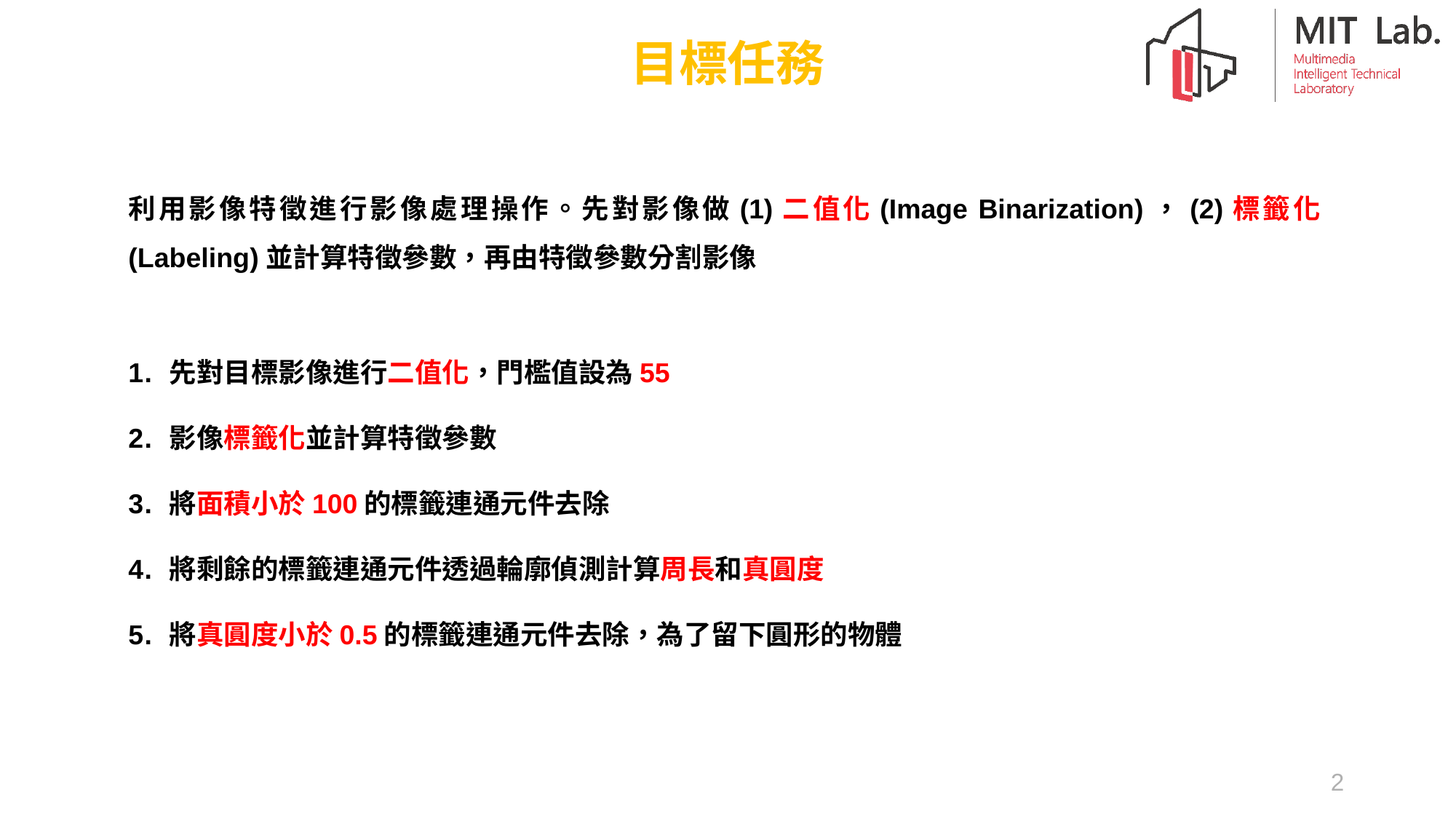

目標任務
利用影像特徵進行影像處理操作。先對影像做(1)二值化(Image Binarization)，(2)標籤化(Labeling)並計算特徵參數，再由特徵參數分割影像

先對目標影像進行二值化，門檻值設為55
影像標籤化並計算特徵參數
將面積小於100的標籤連通元件去除
將剩餘的標籤連通元件透過輪廓偵測計算周長和真圓度
將真圓度小於0.5的標籤連通元件去除，為了留下圓形的物體

2